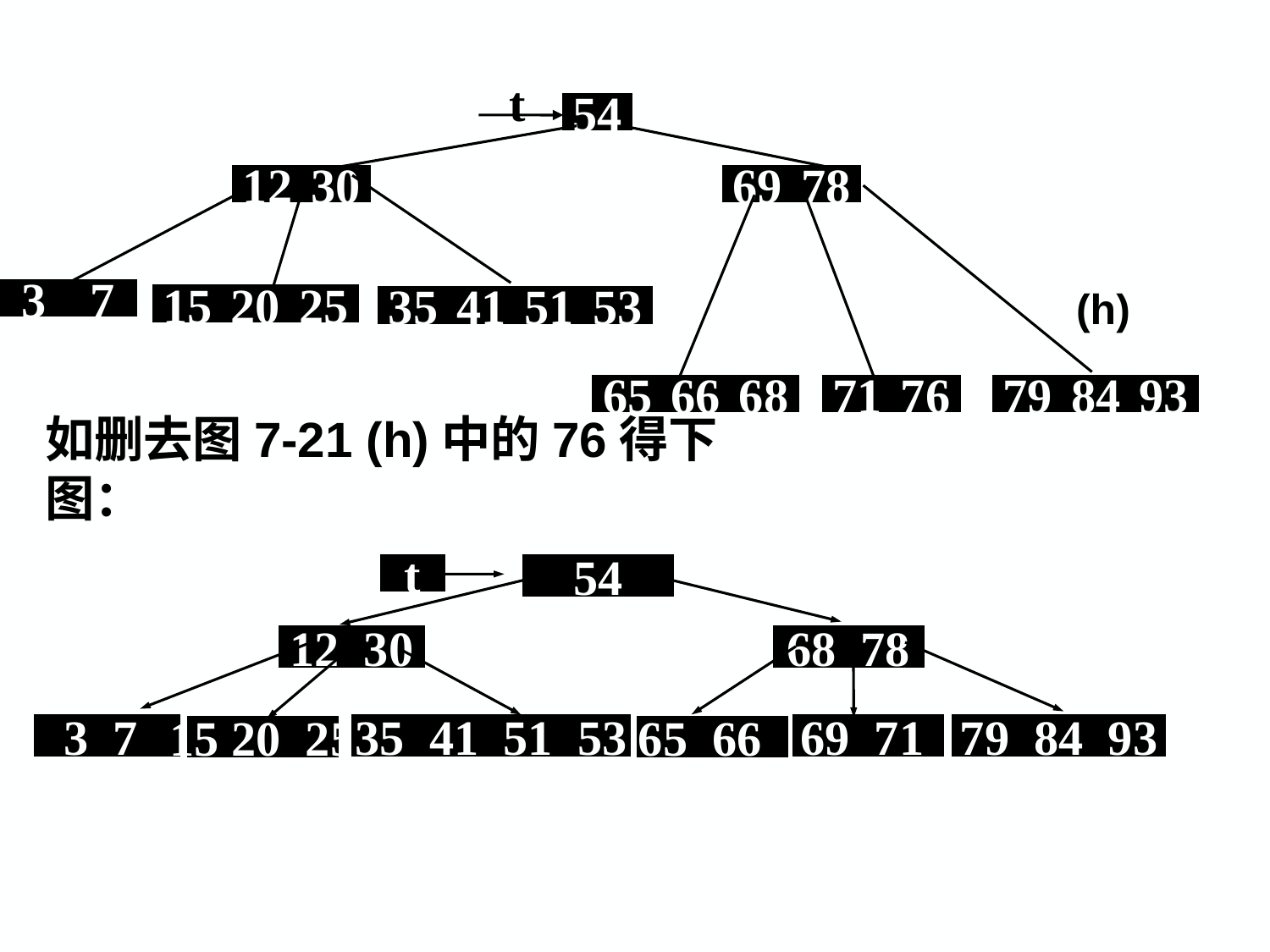

t
54

12
30
69
78

3
7
15
20
25
(h)
35
41
51
53
65
66
68
71
76
79
84
93
如删去图7-21 (h)中的76得下图：
t
54

12  30
68  78

3  7
15 20  25
35  41  51  53
69  71
65  66
79  84  93